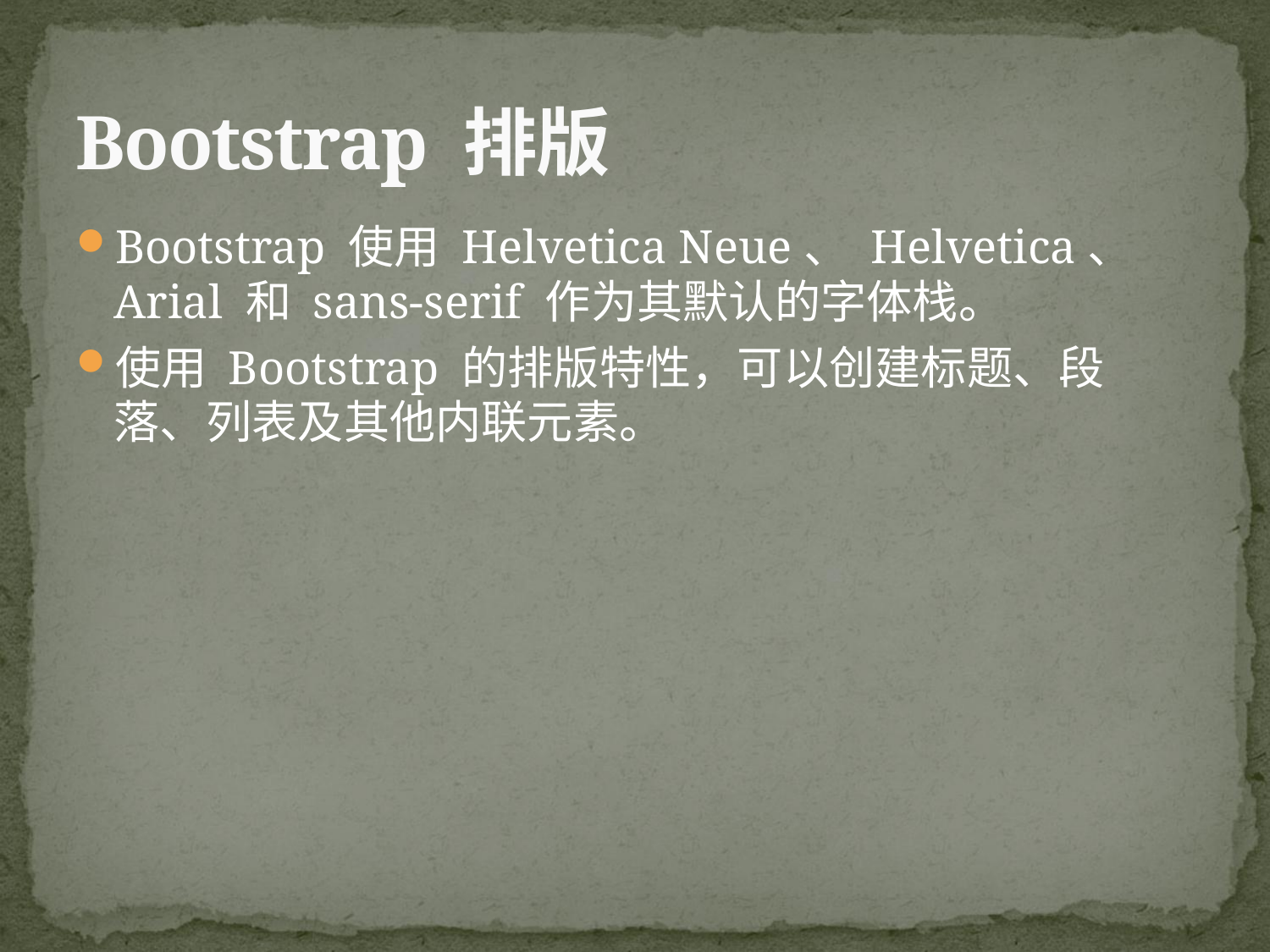

# Bootstrap 排版
Bootstrap 使用 Helvetica Neue、 Helvetica、 Arial 和 sans-serif 作为其默认的字体栈。
使用 Bootstrap 的排版特性，可以创建标题、段落、列表及其他内联元素。